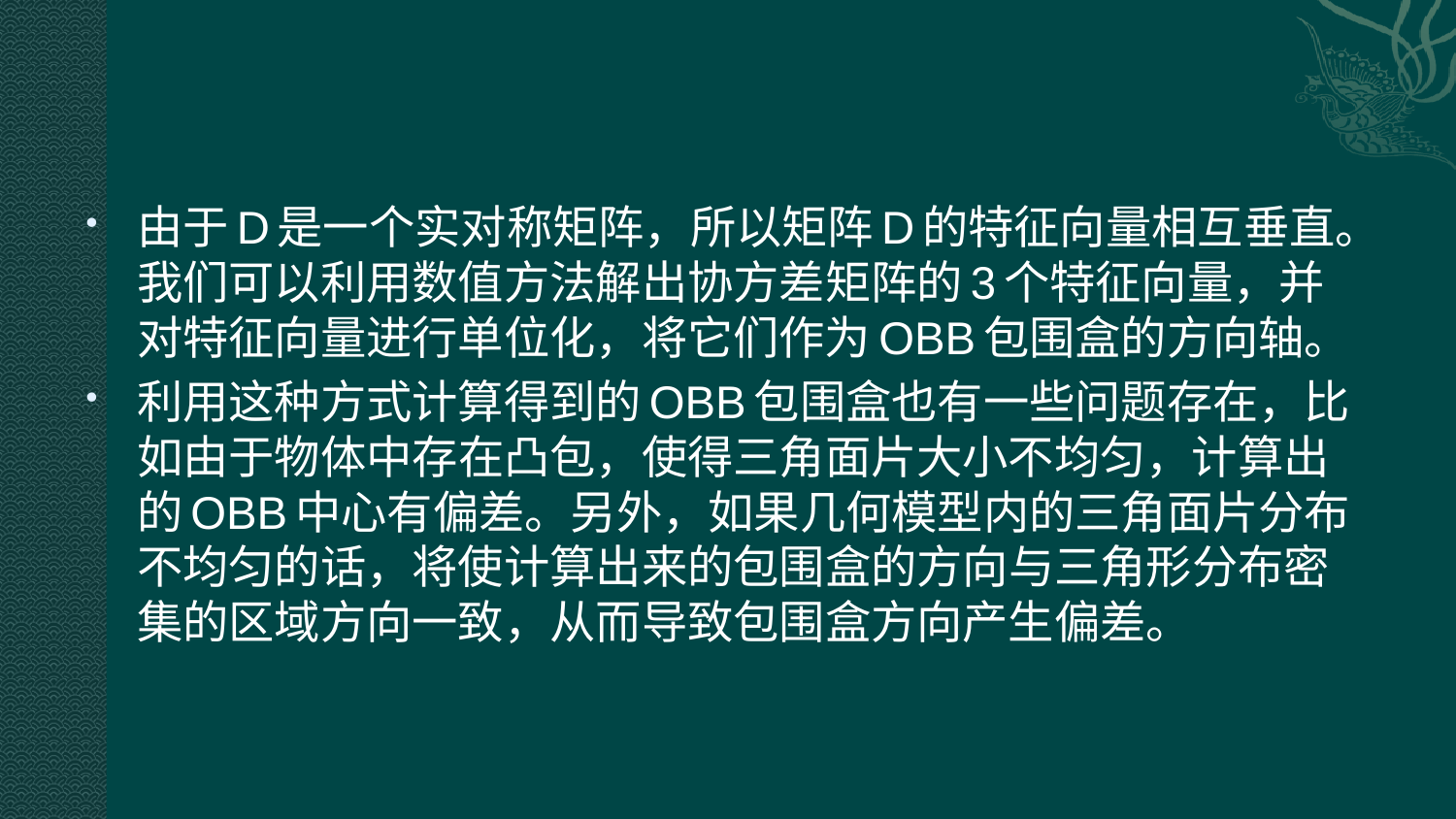

#
由于D是一个实对称矩阵，所以矩阵D的特征向量相互垂直。我们可以利用数值方法解出协方差矩阵的3个特征向量，并对特征向量进行单位化，将它们作为OBB包围盒的方向轴。
利用这种方式计算得到的OBB包围盒也有一些问题存在，比如由于物体中存在凸包，使得三角面片大小不均匀，计算出的OBB中心有偏差。另外，如果几何模型内的三角面片分布不均匀的话，将使计算出来的包围盒的方向与三角形分布密集的区域方向一致，从而导致包围盒方向产生偏差。